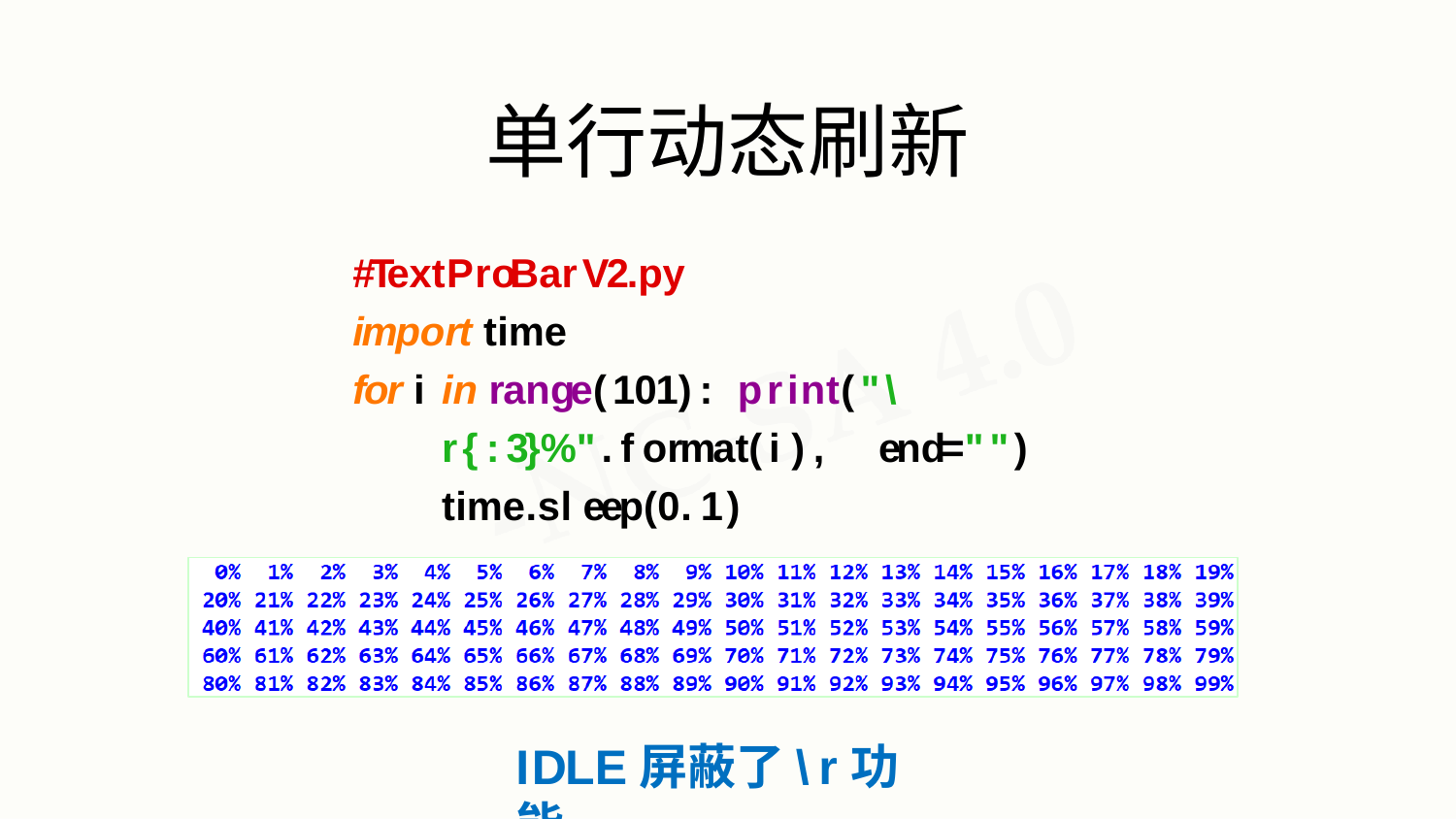

# 单行动态刷新
#TextProBarV2.py
import time
for i	in range(101): print("\r{:3}%".format(i),	end="") time.sleep(0.1)

IDLE屏蔽了\r功能